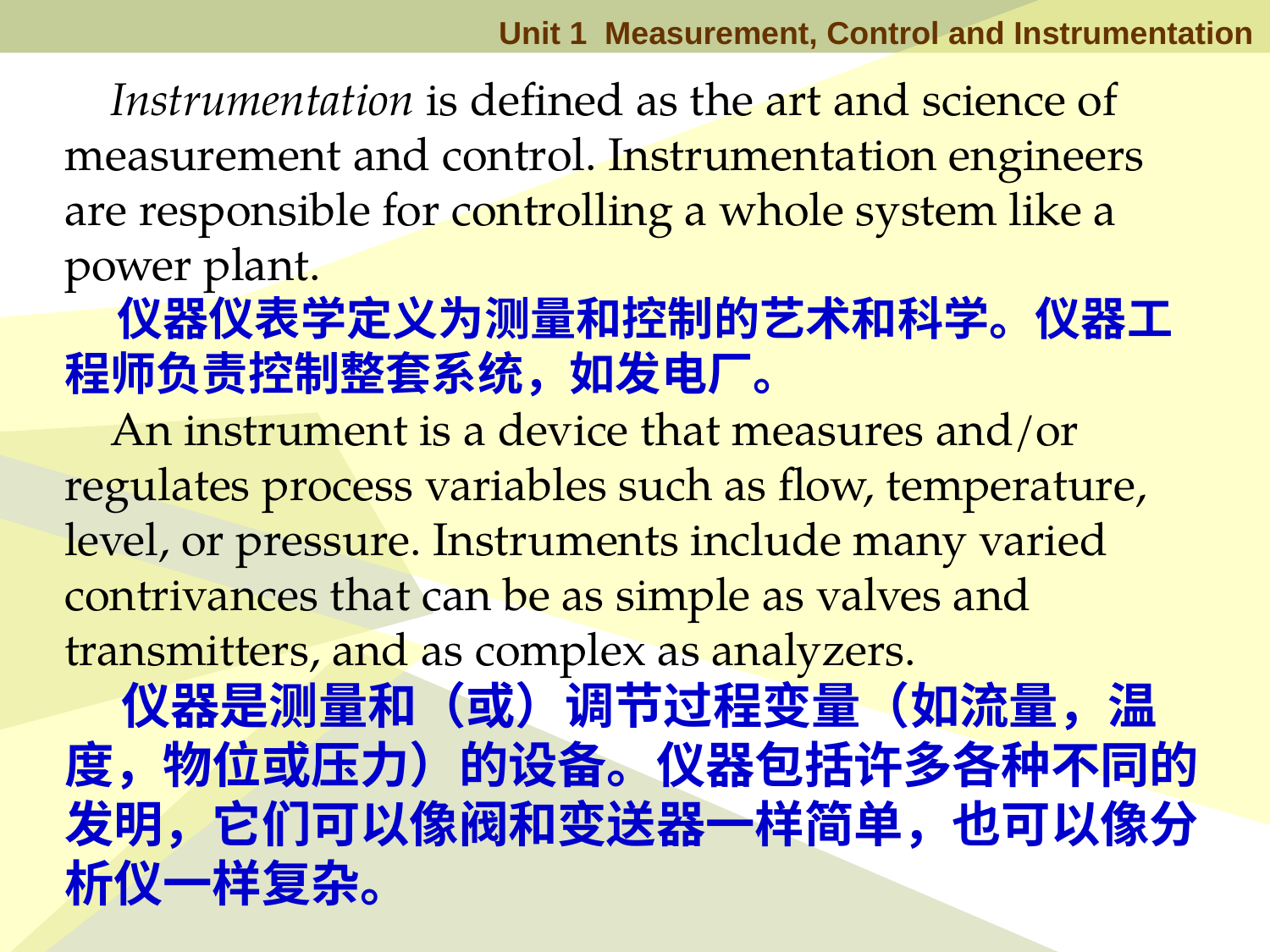

Instrumentation is defined as the art and science of measurement and control. Instrumentation engineers are responsible for controlling a whole system like a power plant.
    仪器仪表学定义为测量和控制的艺术和科学。仪器工程师负责控制整套系统，如发电厂。
    An instrument is a device that measures and/or regulates process variables such as flow, temperature, level, or pressure. Instruments include many varied contrivances that can be as simple as valves and transmitters, and as complex as analyzers.
    仪器是测量和（或）调节过程变量（如流量，温度，物位或压力）的设备。仪器包括许多各种不同的发明，它们可以像阀和变送器一样简单，也可以像分析仪一样复杂。